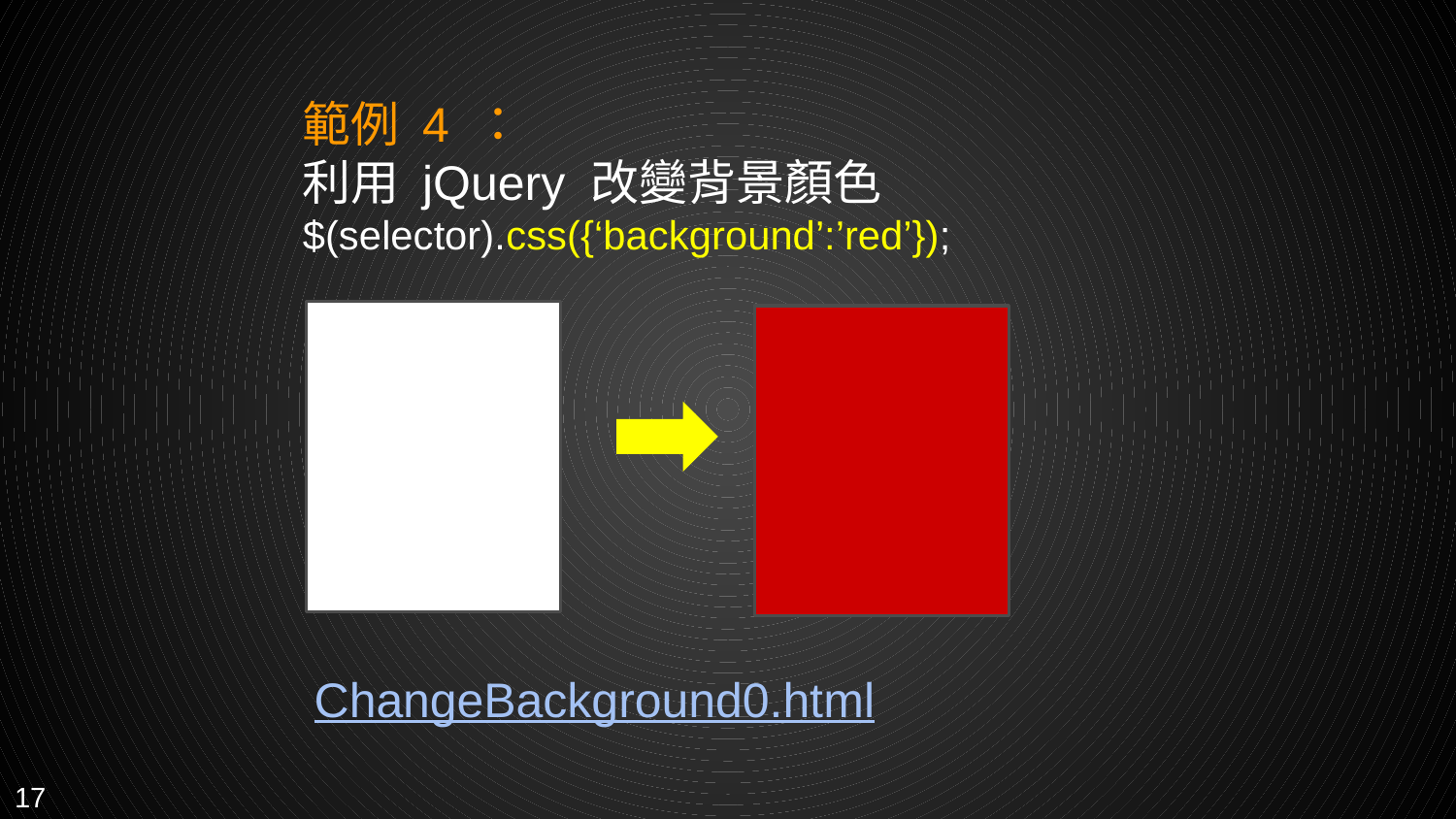

範例 4 ：
利用 jQuery 改變背景顏色
$(selector).css({‘background’:’red’});

ChangeBackground0.html
17